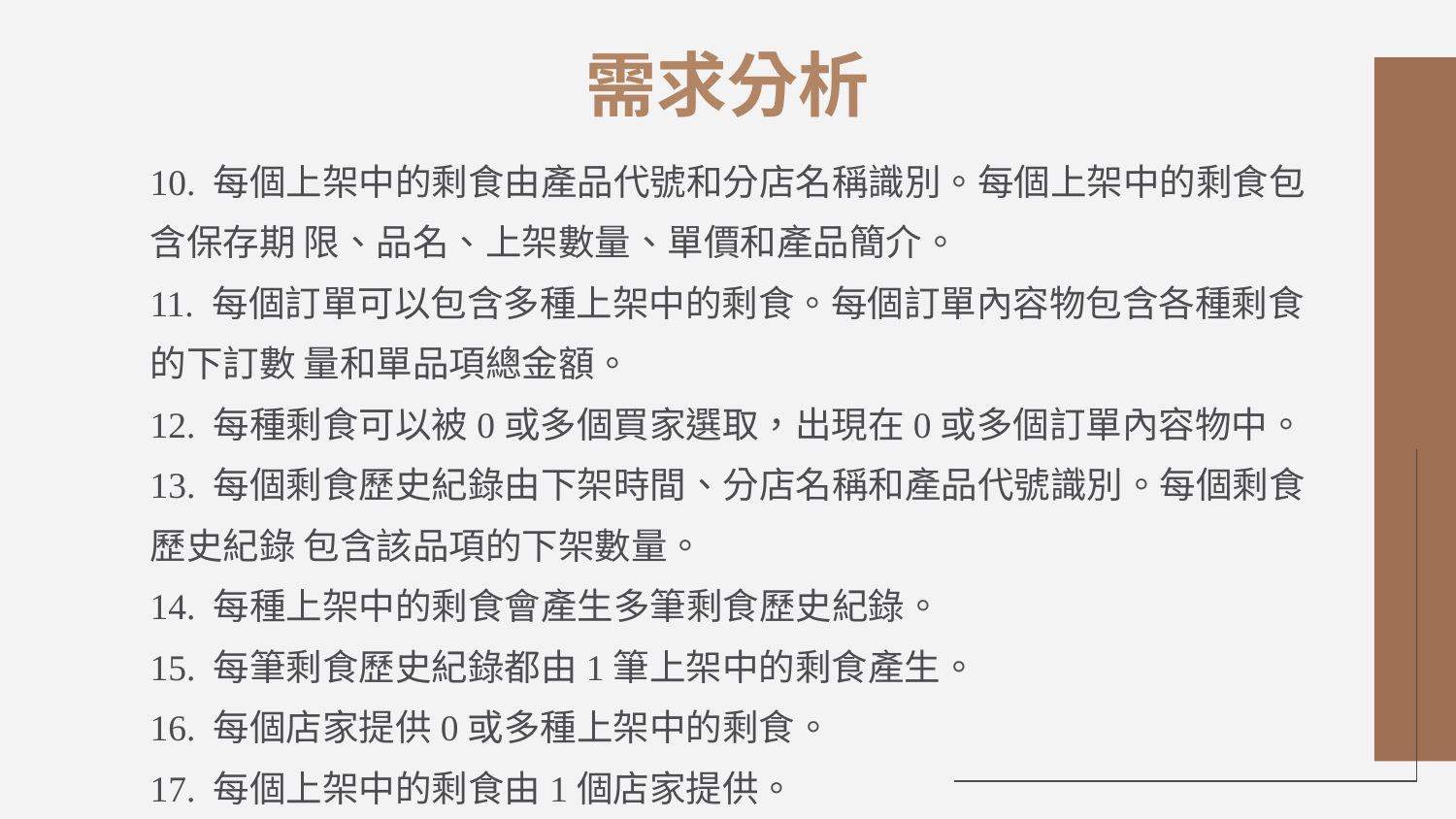

# 需求分析
10. 每個上架中的剩食由產品代號和分店名稱識別。每個上架中的剩食包含保存期 限、品名、上架數量、單價和產品簡介。
11. 每個訂單可以包含多種上架中的剩食。每個訂單內容物包含各種剩食的下訂數 量和單品項總金額。
12. 每種剩食可以被0或多個買家選取，出現在0或多個訂單內容物中。
13. 每個剩食歷史紀錄由下架時間、分店名稱和產品代號識別。每個剩食歷史紀錄 包含該品項的下架數量。
14. 每種上架中的剩食會產生多筆剩食歷史紀錄。
15. 每筆剩食歷史紀錄都由1筆上架中的剩食產生。
16. 每個店家提供0或多種上架中的剩食。
17. 每個上架中的剩食由1個店家提供。